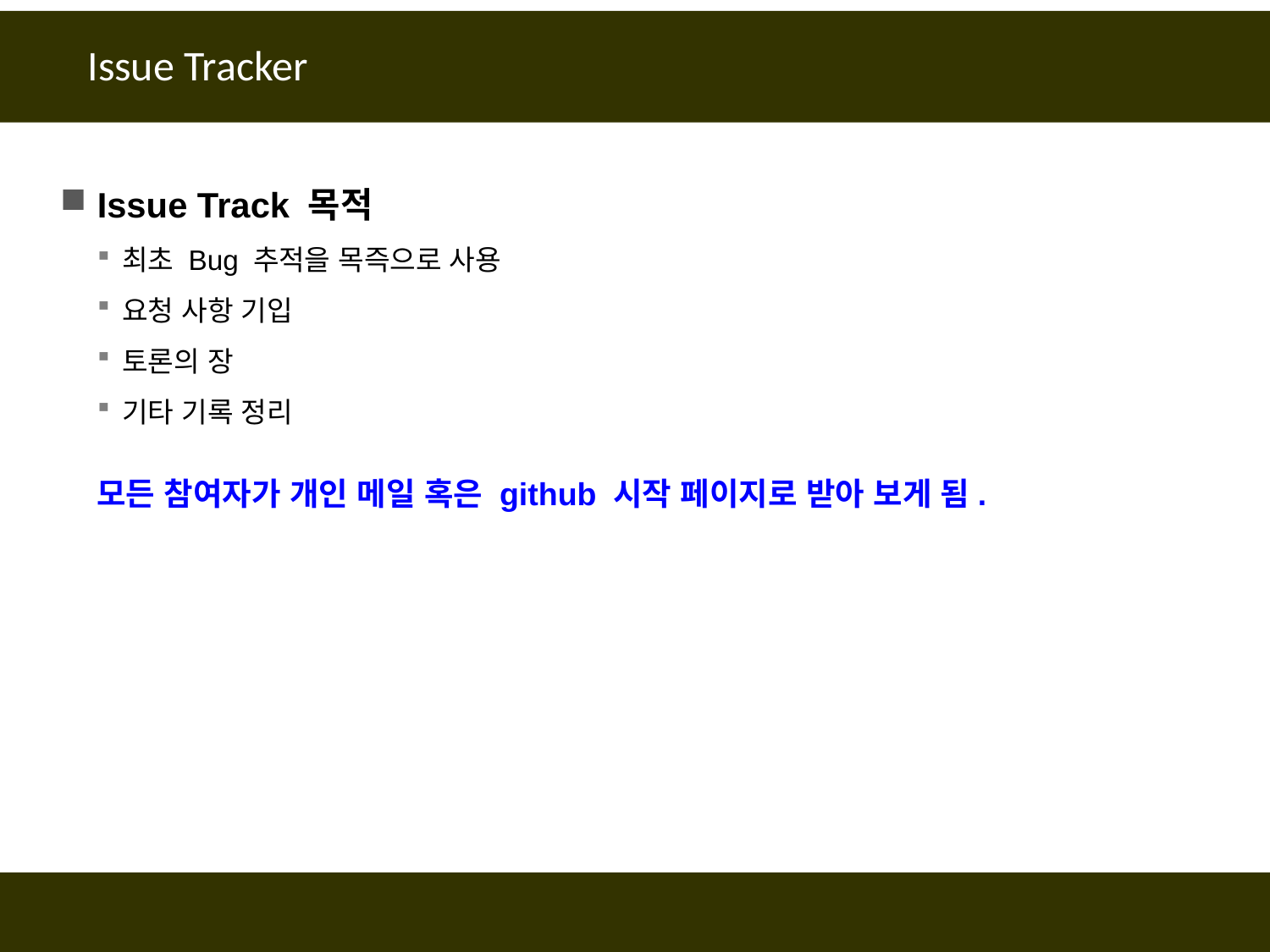

# Issue Tracker
Issue Track 목적
최초 Bug 추적을 목즉으로 사용
요청 사항 기입
토론의 장
기타 기록 정리

모든 참여자가 개인 메일 혹은 github 시작 페이지로 받아 보게 됨.